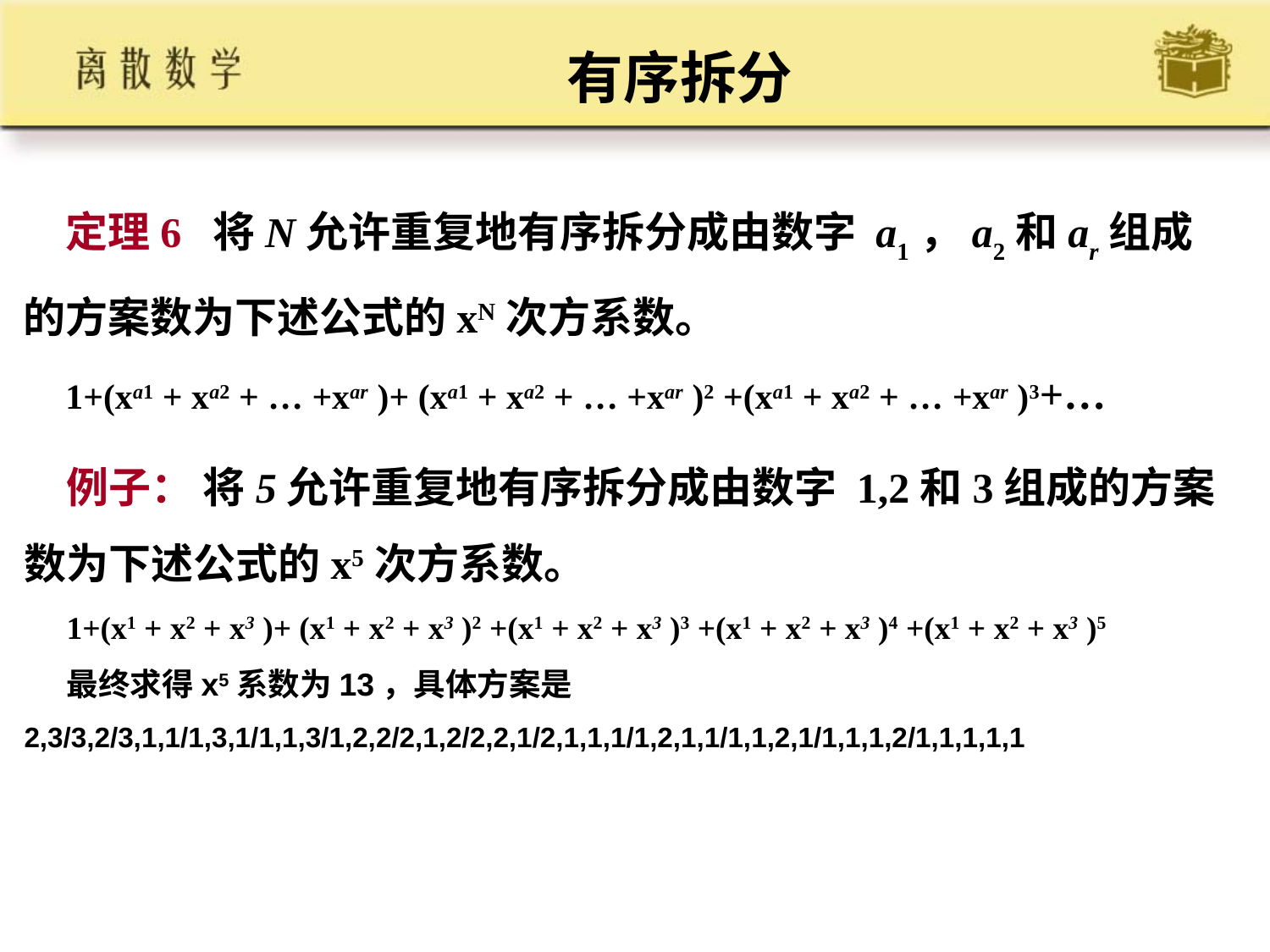

有序拆分
定理6  将N允许重复地有序拆分成由数字 a1，a2和ar组成的方案数为下述公式的xN次方系数。
1+(xa1 + xa2 + … +xar )+ (xa1 + xa2 + … +xar )2 +(xa1 + xa2 + … +xar )3+…
例子： 将5允许重复地有序拆分成由数字 1,2和3组成的方案数为下述公式的x5次方系数。
1+(x1 + x2 + x3 )+ (x1 + x2 + x3 )2 +(x1 + x2 + x3 )3 +(x1 + x2 + x3 )4 +(x1 + x2 + x3 )5
最终求得x5系数为13，具体方案是2,3/3,2/3,1,1/1,3,1/1,1,3/1,2,2/2,1,2/2,2,1/2,1,1,1/1,2,1,1/1,1,2,1/1,1,1,2/1,1,1,1,1